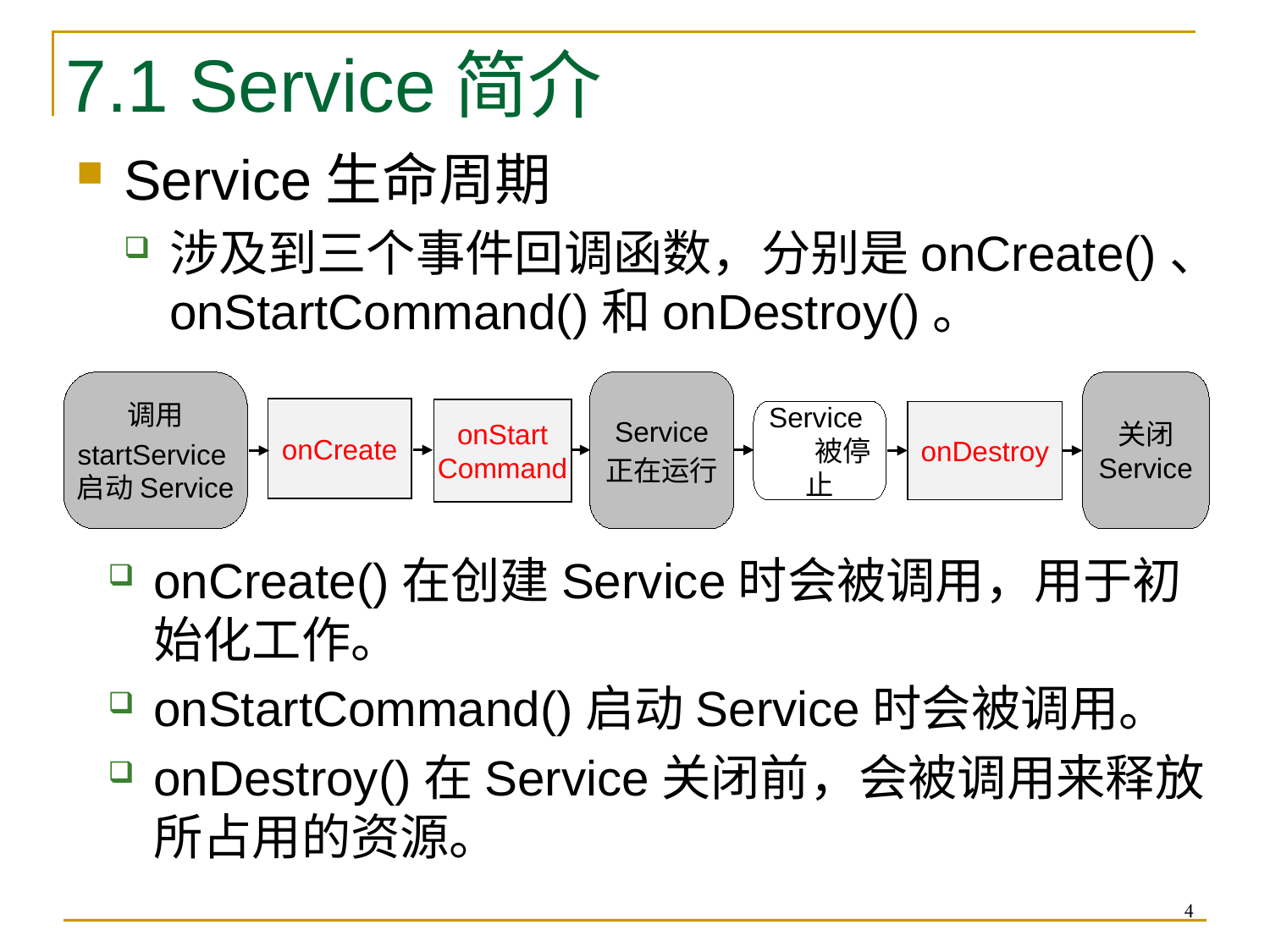

7.1 Service简介
Service生命周期
涉及到三个事件回调函数，分别是onCreate()、onStartCommand()和onDestroy()。
Service
正在运行
调用
startService启动Service
关闭
Service
onCreate
onStart
Command

Service       被停止
onDestroy
onCreate()在创建Service时会被调用，用于初始化工作。
onStartCommand()启动Service时会被调用。
onDestroy()在Service关闭前，会被调用来释放所占用的资源。
4